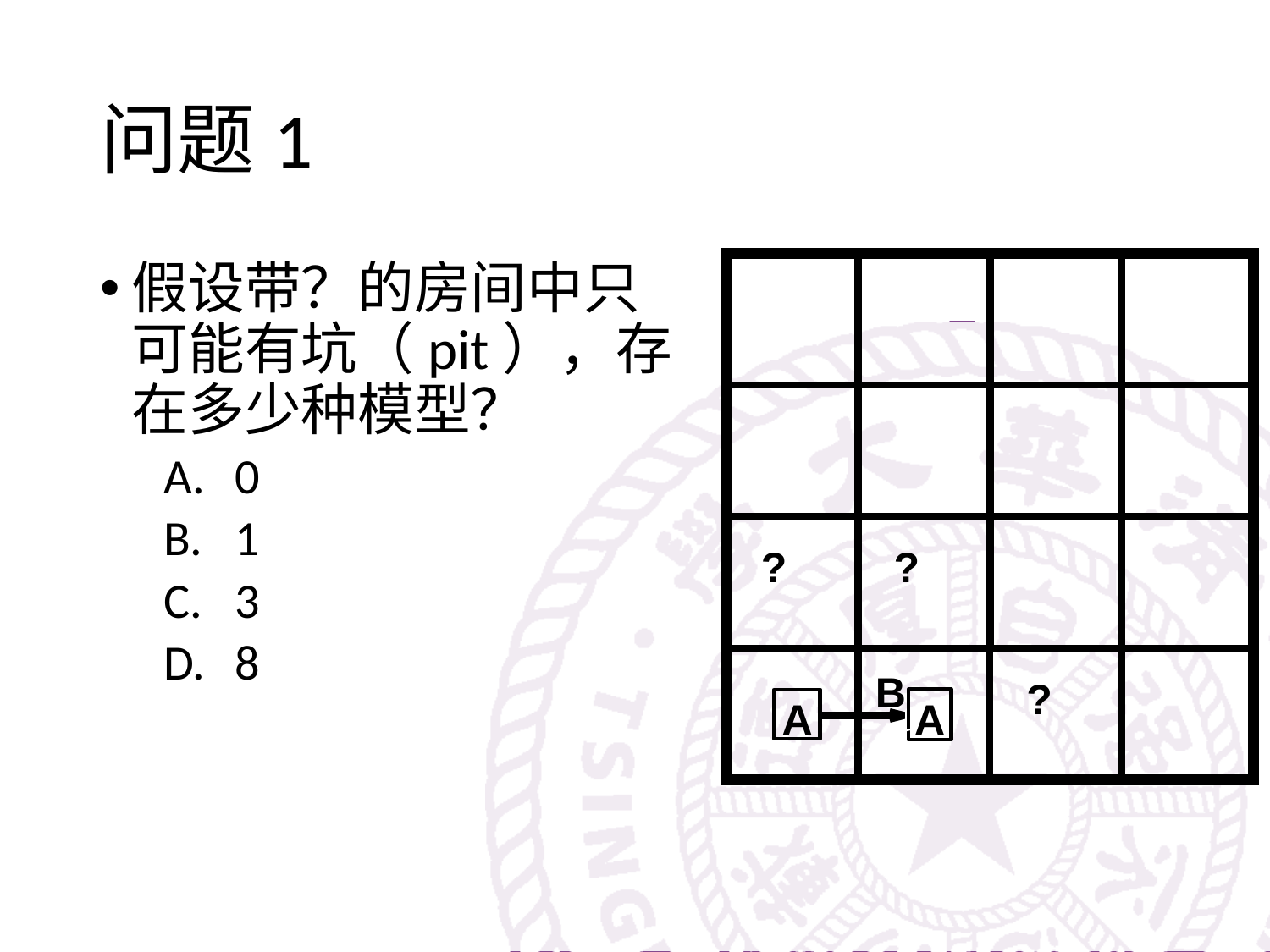

# 问题1
假设带？的房间中只可能有坑（pit），存在多少种模型？
0
1
3
8

?
?

B
?
A
A